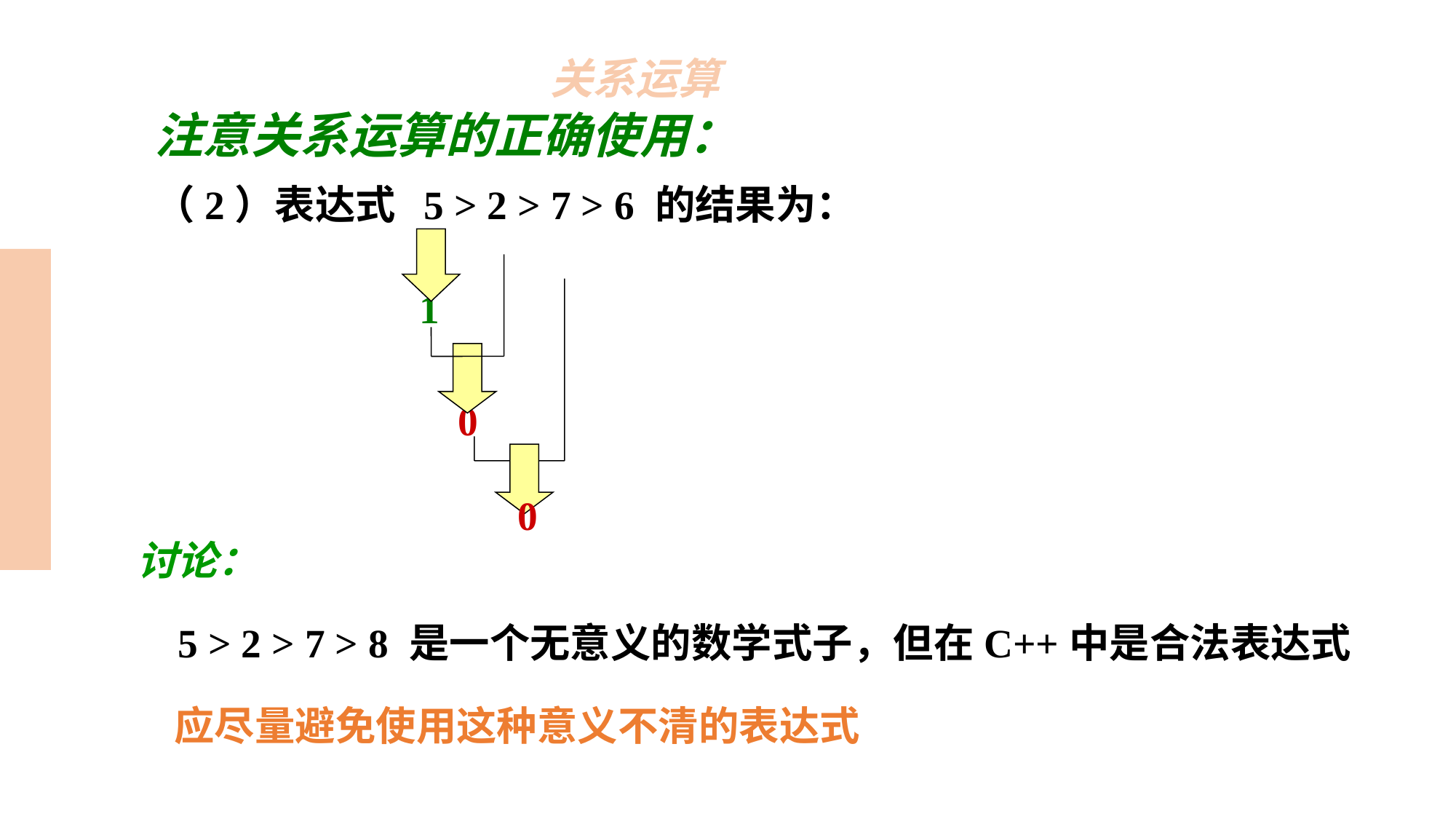

关系运算
注意关系运算的正确使用：
（2）表达式  5 > 2 > 7 > 6 的结果为：

 1

0
0
讨论：
    5 > 2 > 7 > 8 是一个无意义的数学式子，但在C++中是合法表达式
   应尽量避免使用这种意义不清的表达式